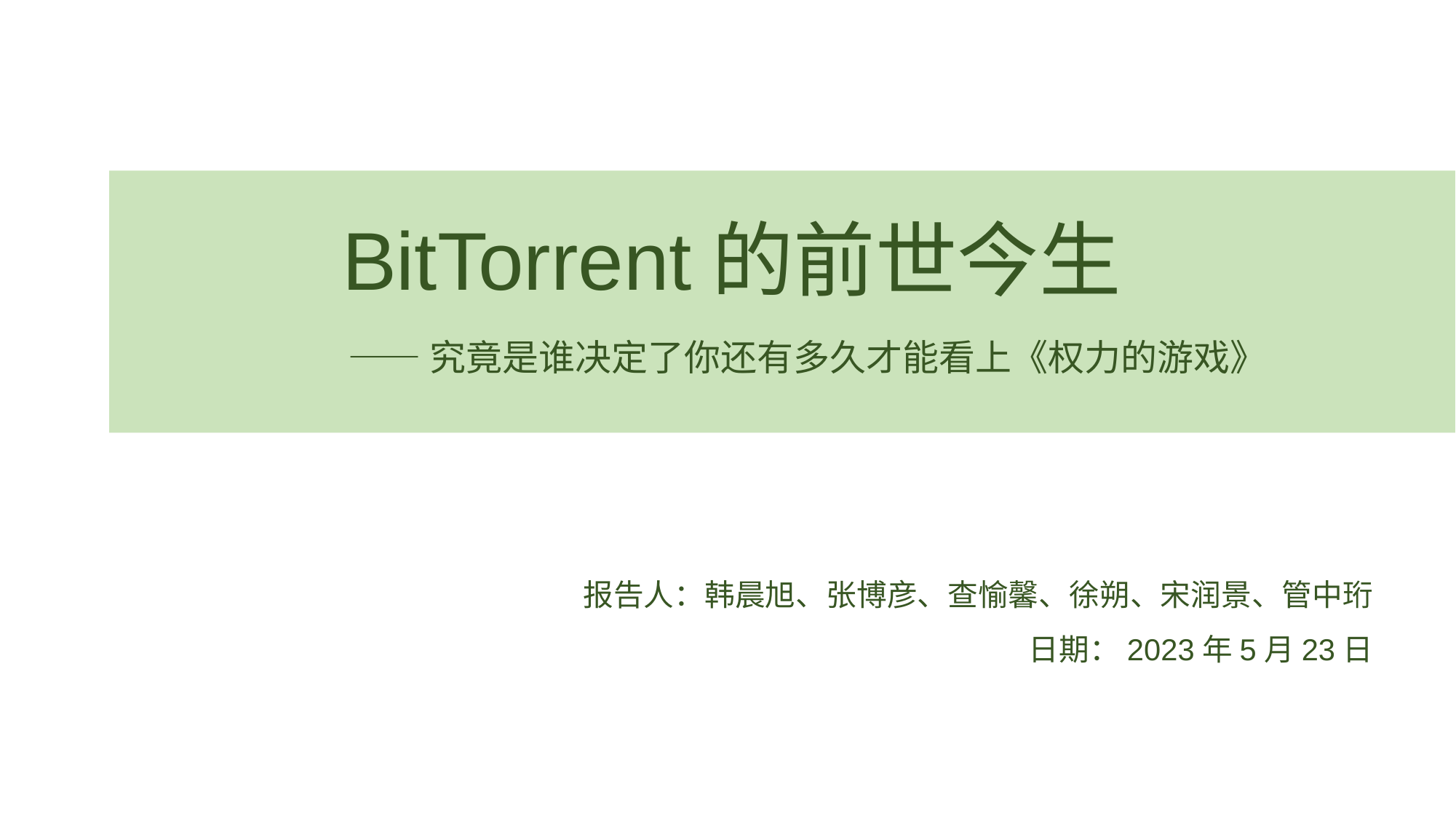

# BitTorrent的前世今生

——究竟是谁决定了你还有多久才能看上《权力的游戏》
报告人：韩晨旭、张博彦、查愉馨、徐朔、宋润景、管中珩
日期：2023年5月23日